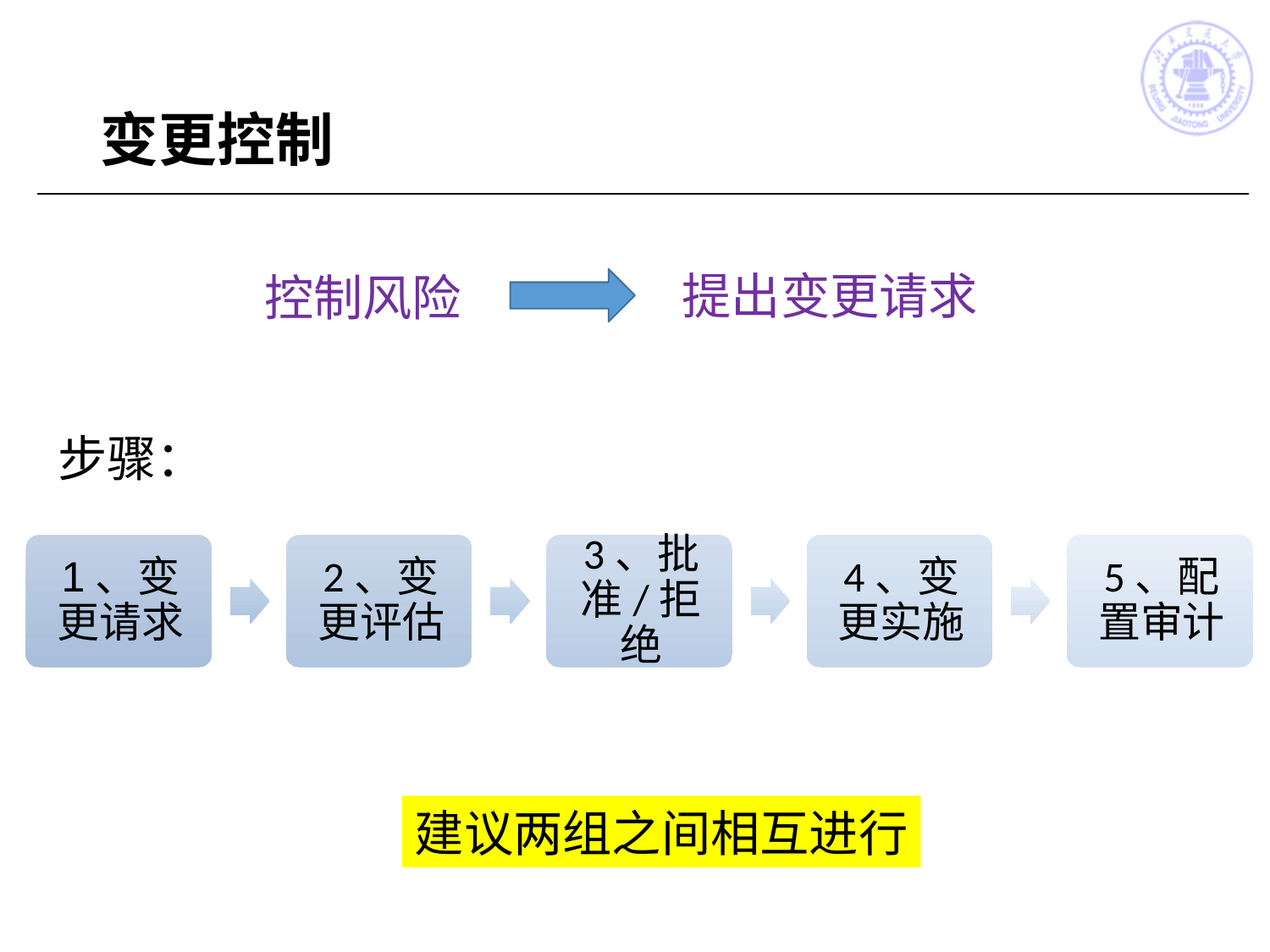

# 变更控制
提出变更请求
控制风险

1、变更请求

2、变更评估

3、批准/拒绝

4、变更实施

5、配置审计
步骤：
建议两组之间相互进行